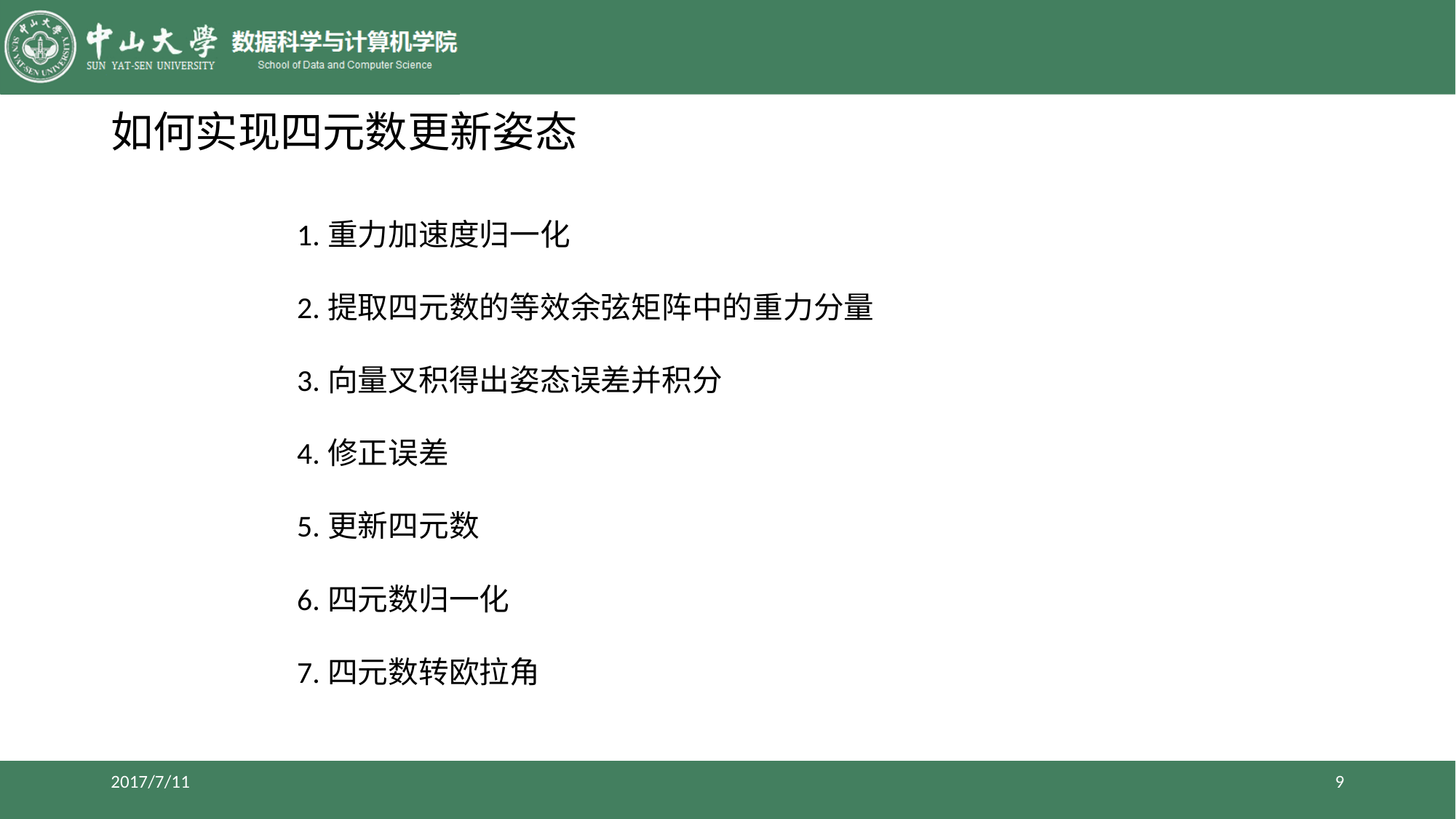

#
如何实现四元数更新姿态
1.重力加速度归一化

2.提取四元数的等效余弦矩阵中的重力分量

3.向量叉积得出姿态误差并积分

4.修正误差

5.更新四元数

6.四元数归一化

7.四元数转欧拉角
2017/7/11
9